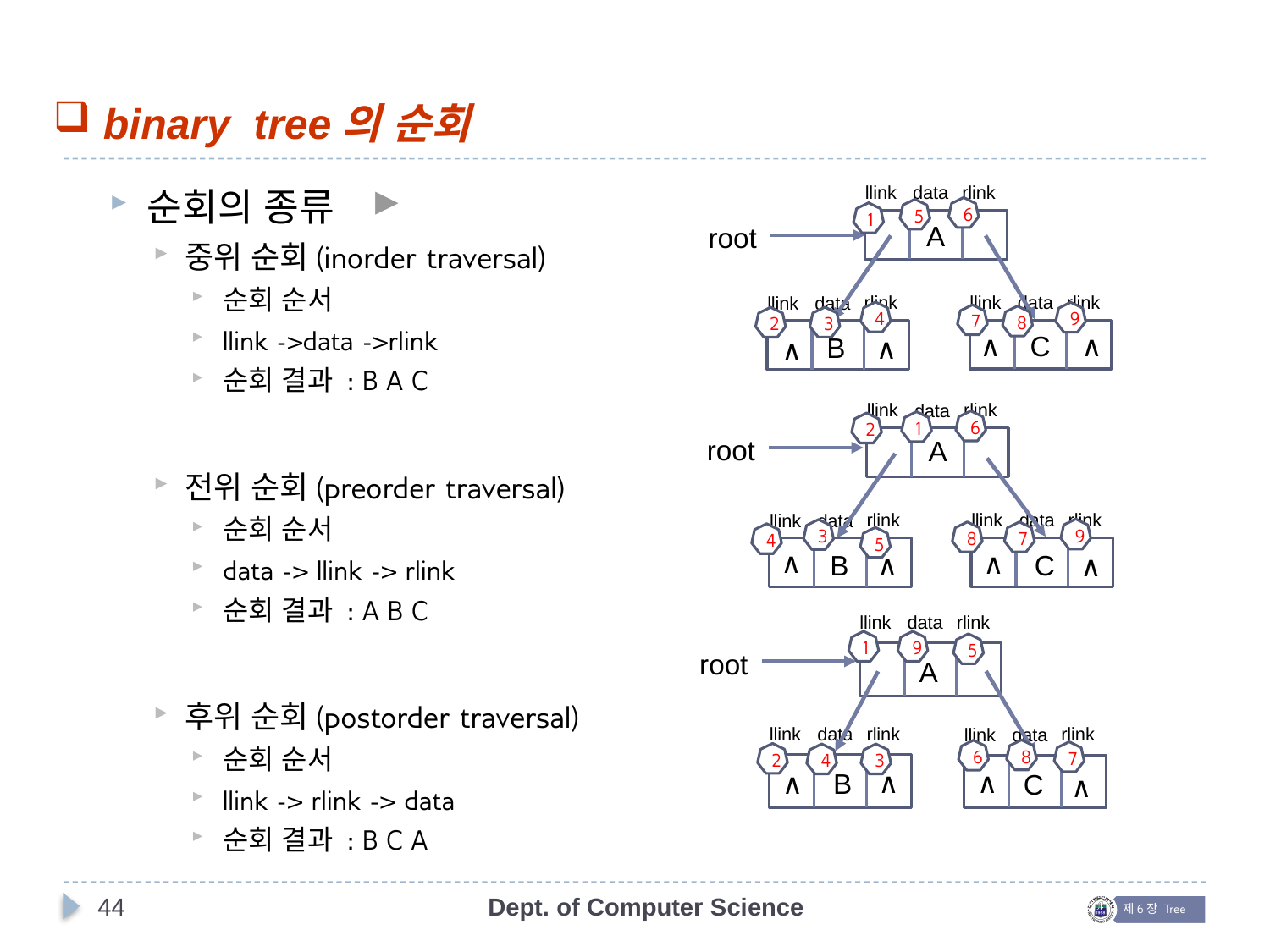

binary  tree의 순회
rlink
llink
data

순회의 종류
중위 순회(inorder traversal)
순회 순서
llink ->data ->rlink
순회 결과 : B A C

전위 순회(preorder traversal)
순회 순서
data -> llink -> rlink
순회 결과 : A B C

후위 순회(postorder traversal)
순회 순서
llink -> rlink -> data
순회 결과 : B C A

6
5
1
A
root
rlink
llink
data

rlink
llink
data

4
9
7
8
3
2
∧
∧
C
B
∧
∧
rlink
llink
data

6
1
2
root
A
rlink
llink
data

rlink
llink
data

9
3
8
7
4
5
∧
∧
B
∧
C
∧
rlink
llink
data

1
9
5
root
A
rlink
llink
data

rlink
llink
data

8
6
7
2
4
3
∧
∧
B
∧
C
∧
44
Dept. of Computer Science